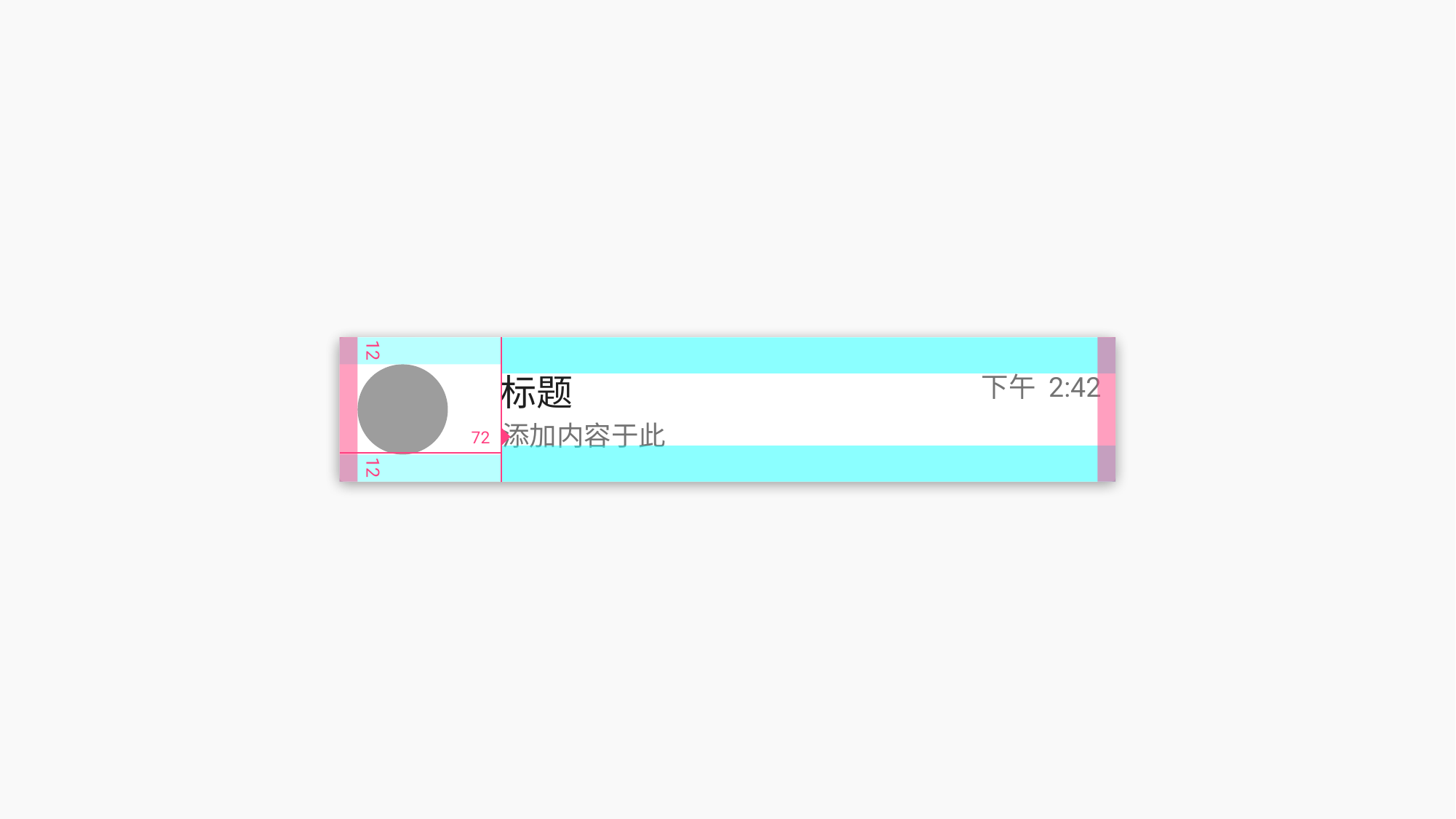

12

72

12

标题
下午 2:42

添加内容于此